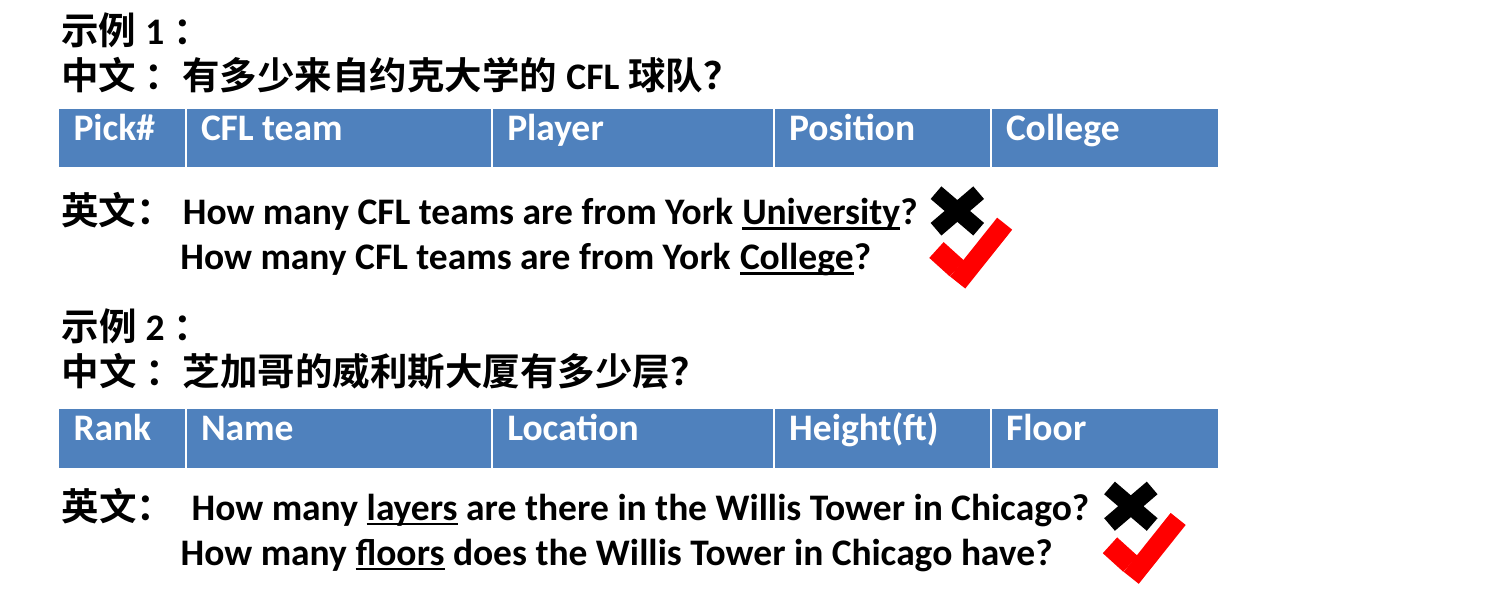

示例1：
中文 ：有多少来自约克大学的CFL球队？

英文：How many CFL teams are from York University?
              How many CFL teams are from York College?

| Pick# | CFL team | Player | Position | College |
| --- | --- | --- | --- | --- |

示例2：
中文 ：芝加哥的威利斯大厦有多少层？

英文： How many layers are there in the Willis Tower in Chicago?
              How many floors does the Willis Tower in Chicago have?
| Rank | Name | Location | Height(ft) | Floor |
| --- | --- | --- | --- | --- |